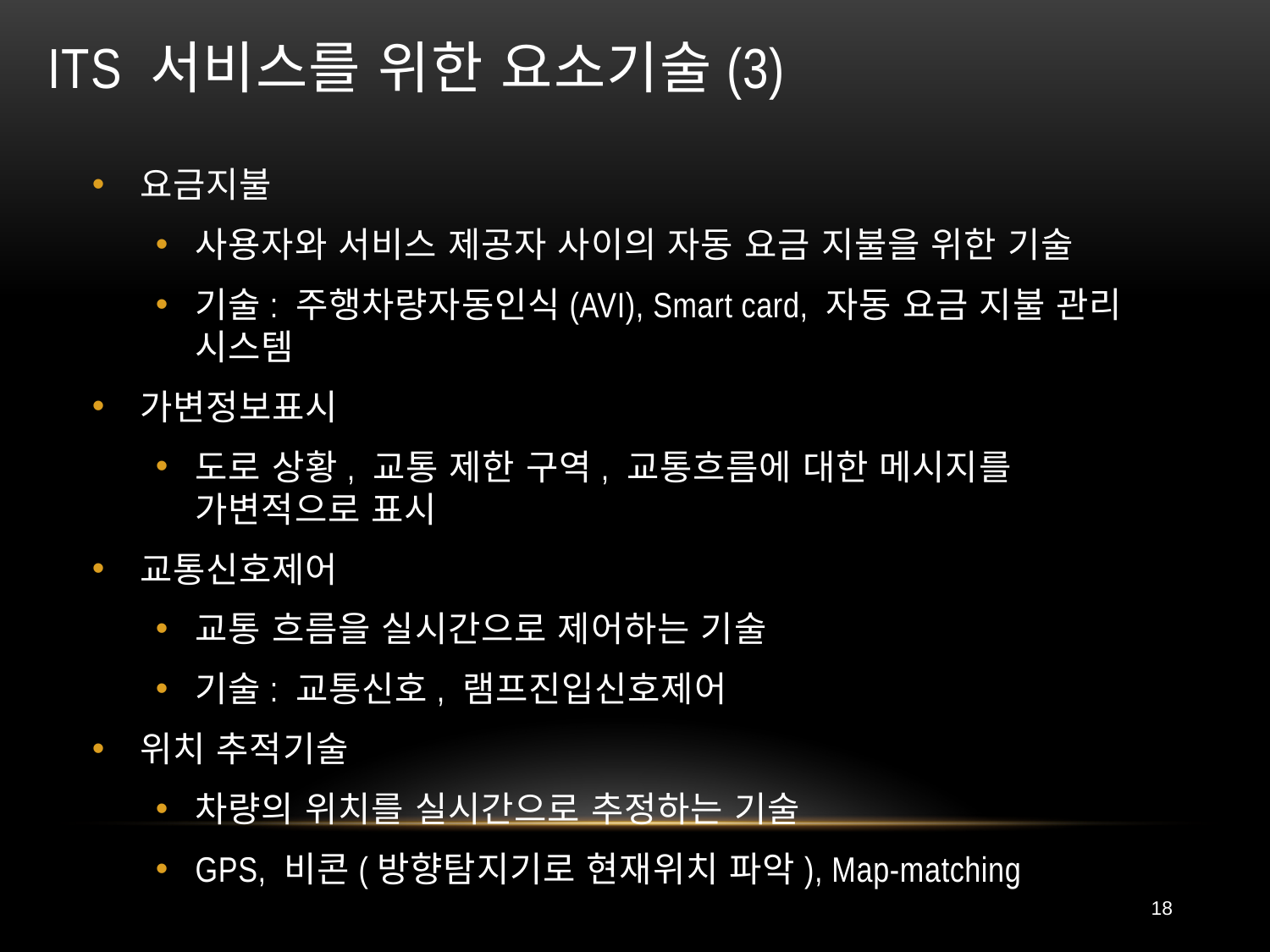

# ITS 서비스를 위한 요소기술(3)
요금지불
사용자와 서비스 제공자 사이의 자동 요금 지불을 위한 기술
기술: 주행차량자동인식(AVI), Smart card, 자동 요금 지불 관리 시스템
가변정보표시
도로 상황, 교통 제한 구역, 교통흐름에 대한 메시지를 가변적으로 표시
교통신호제어
교통 흐름을 실시간으로 제어하는 기술
기술: 교통신호, 램프진입신호제어
위치 추적기술
차량의 위치를 실시간으로 추정하는 기술
GPS, 비콘(방향탐지기로 현재위치 파악), Map-matching
18